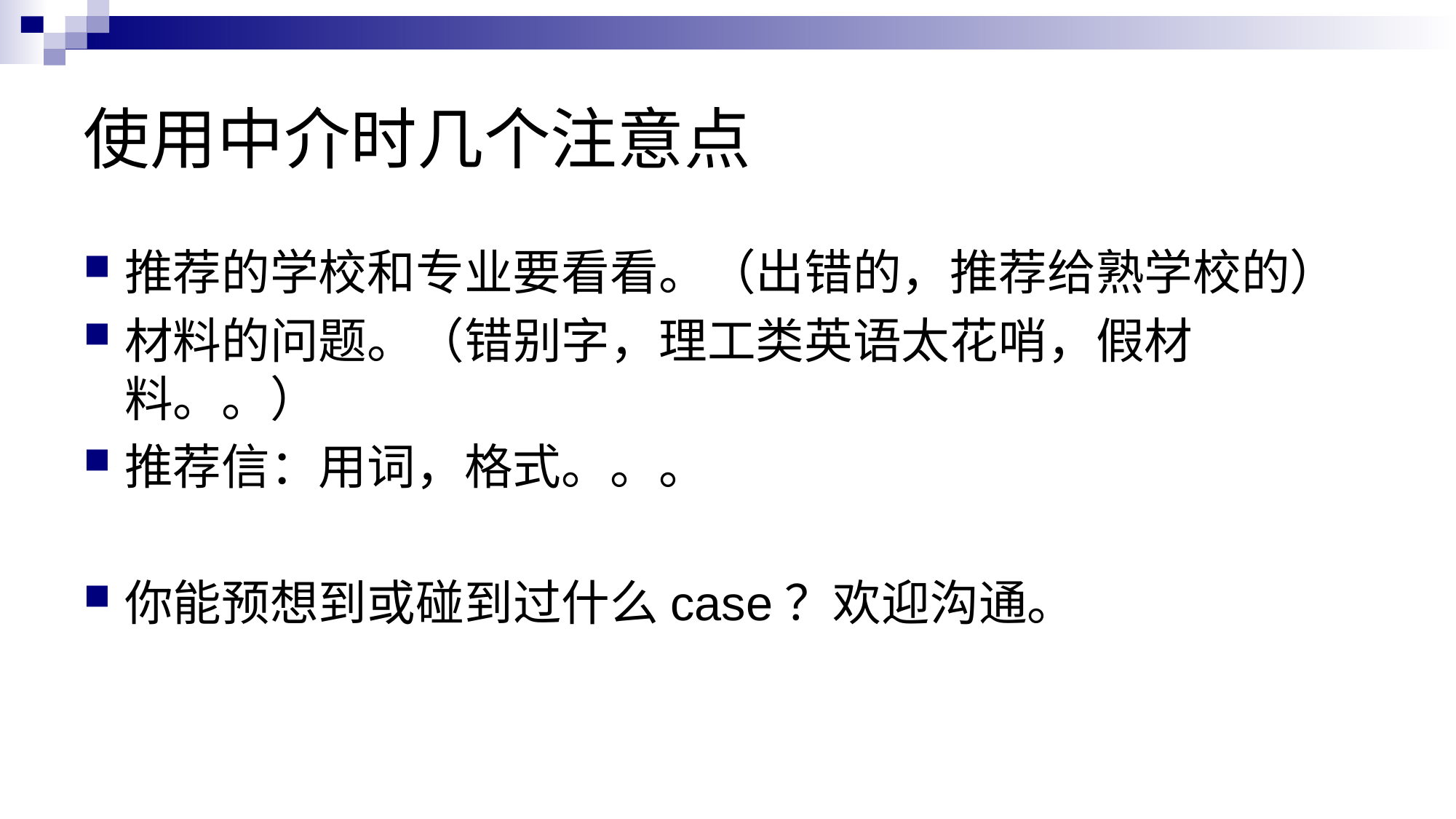

# 使用中介时几个注意点
推荐的学校和专业要看看。（出错的，推荐给熟学校的）
材料的问题。（错别字，理工类英语太花哨，假材料。。）
推荐信：用词，格式。。。

你能预想到或碰到过什么case？欢迎沟通。